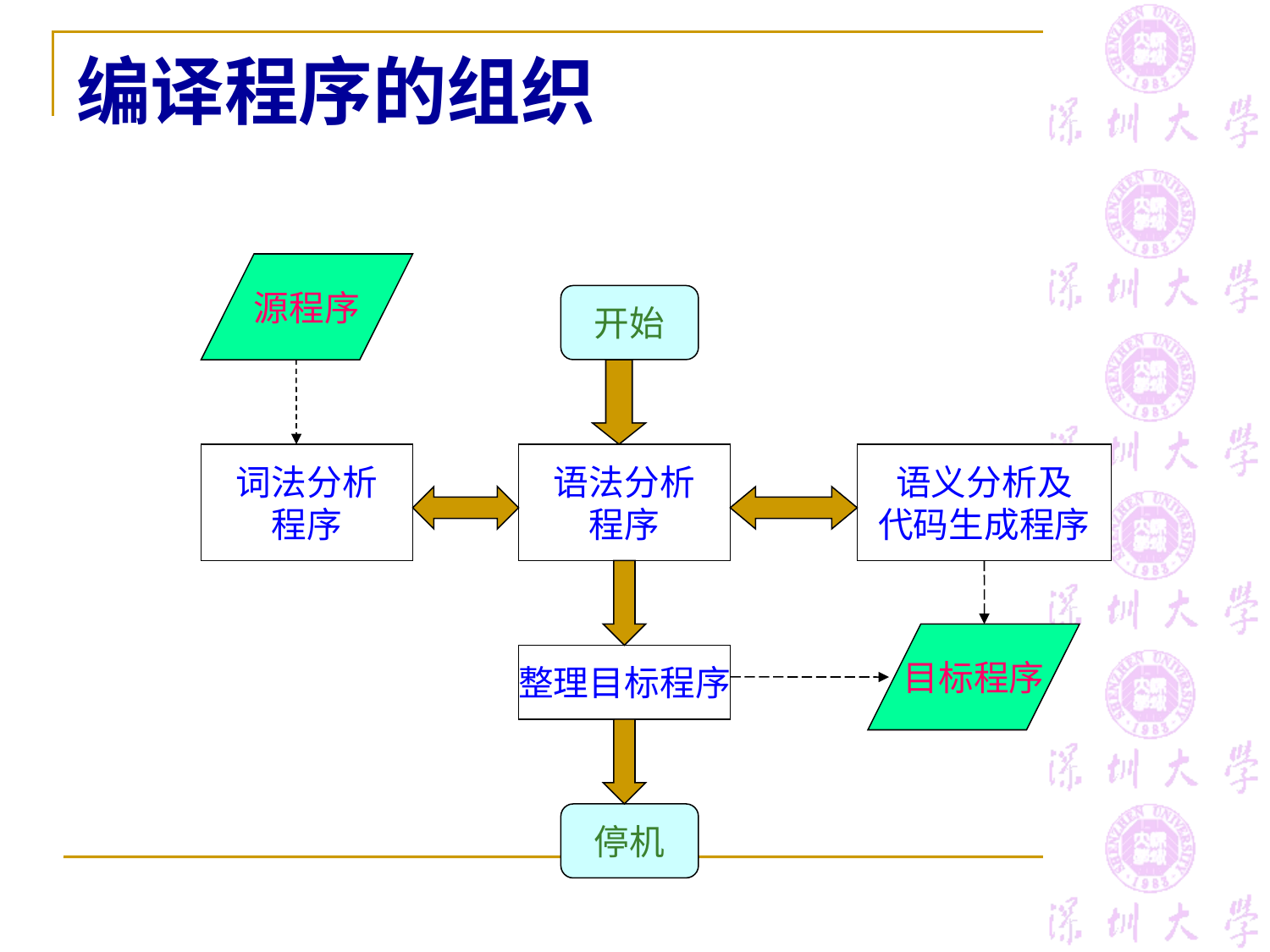

# 编译程序的组织

源程序
开始

词法分析
程序
语法分析
程序
语义分析及
代码生成程序

目标程序
整理目标程序

停机